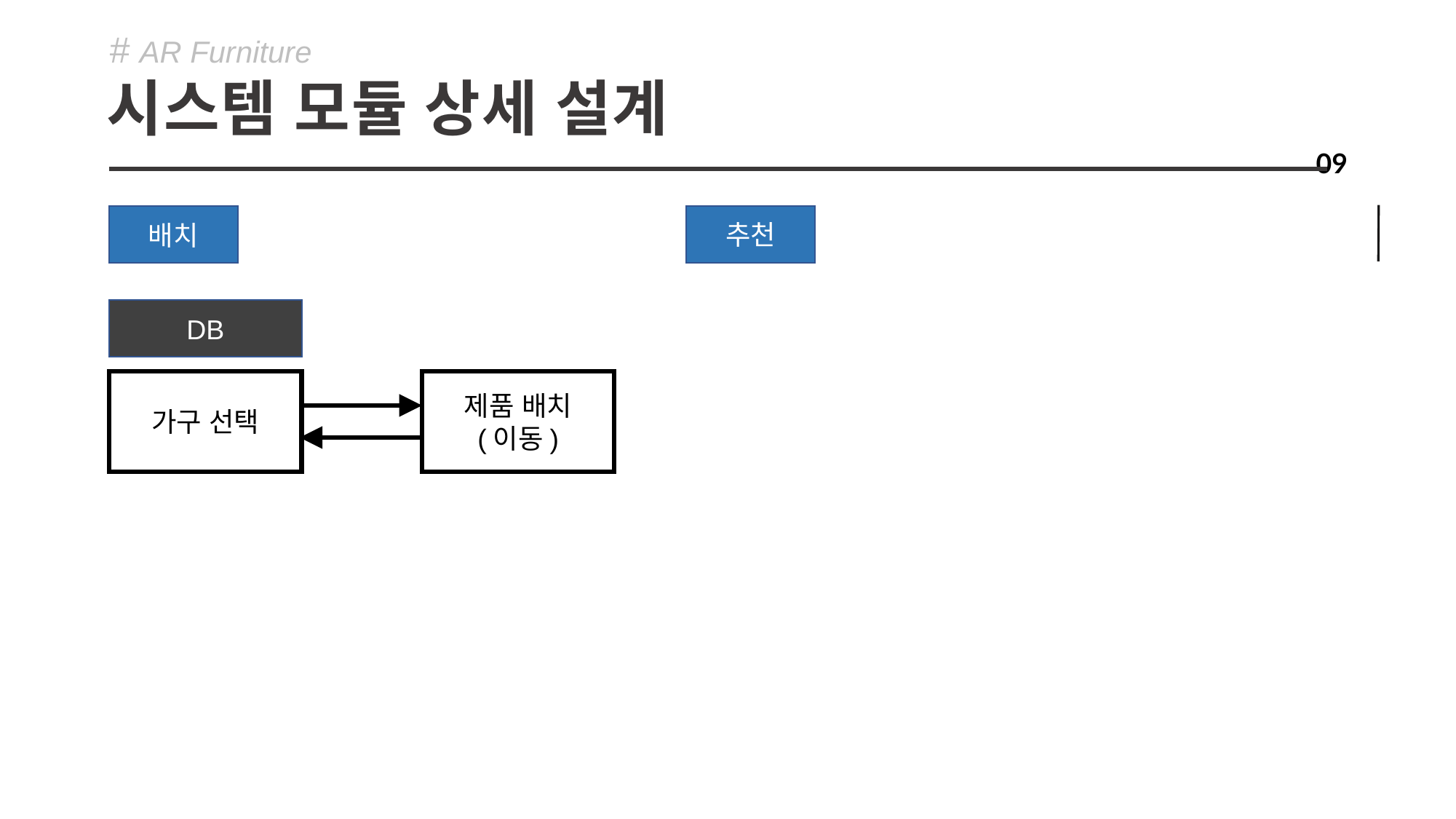

# AR Furniture
시스템 모듈 상세 설계
추천
배치
DB
가구 선택
제품 배치
(이동)